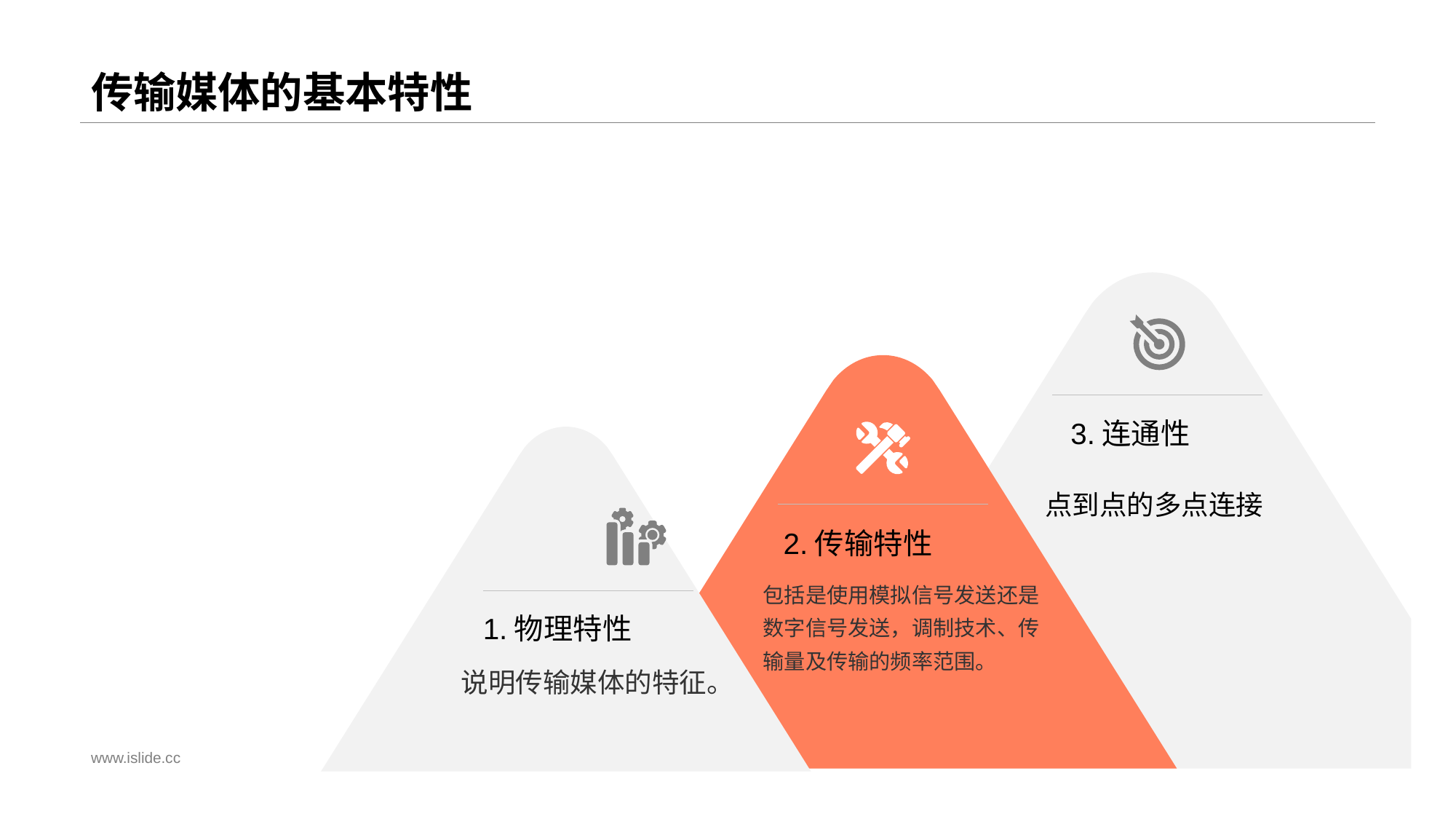

# 传输媒体的基本特性

3.连通性
点到点的多点连接
2.传输特性
包括是使用模拟信号发送还是数字信号发送，调制技术、传输量及传输的频率范围。
1.物理特性
说明传输媒体的特征。

www.islide.cc
5